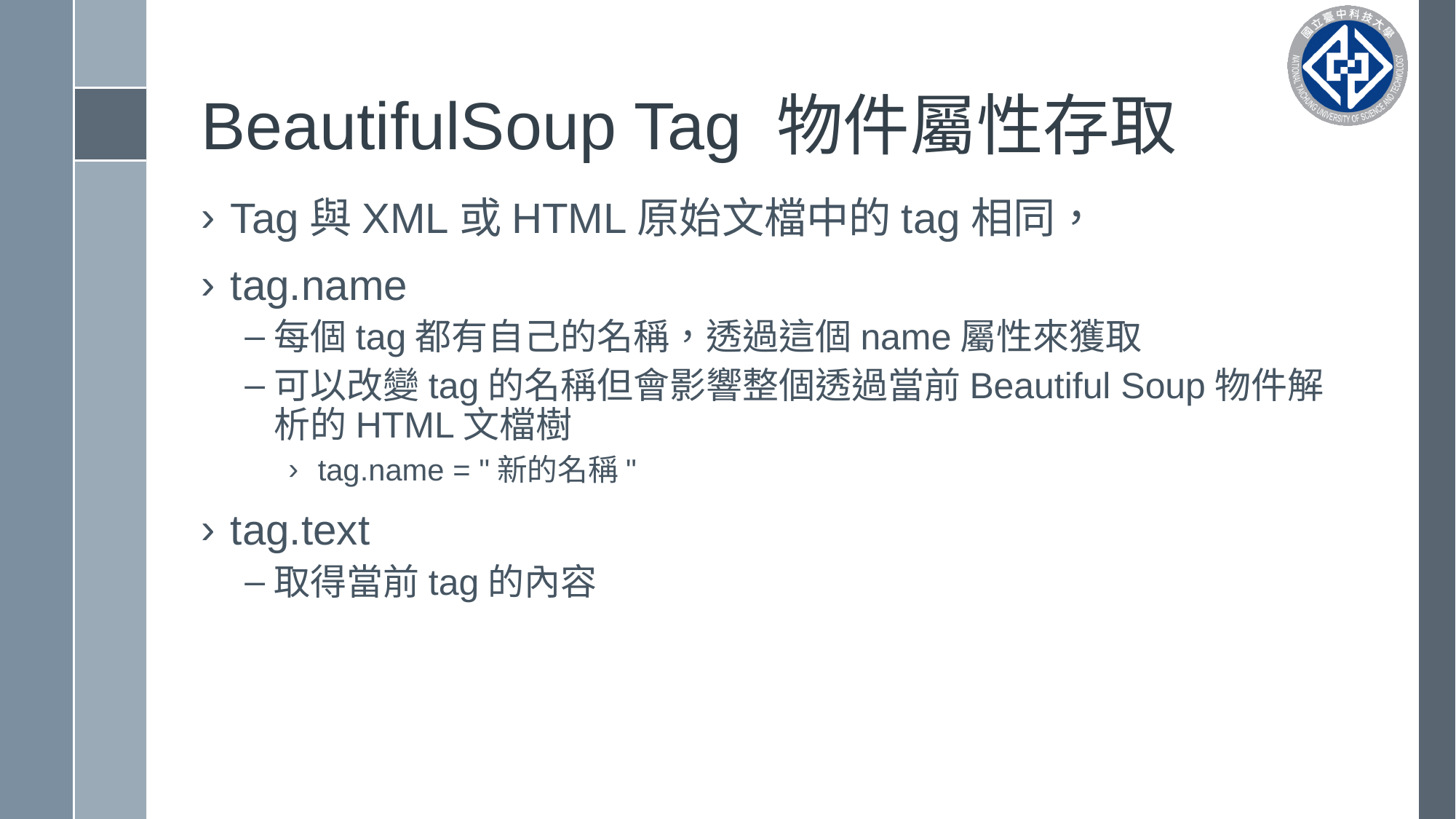

# BeautifulSoup Tag 物件屬性存取
Tag與XML或HTML原始文檔中的tag相同，
tag.name
每個tag都有自己的名稱，透過這個name屬性來獲取
可以改變tag的名稱但會影響整個透過當前Beautiful Soup物件解析的HTML文檔樹
tag.name = "新的名稱"
tag.text
取得當前tag的內容